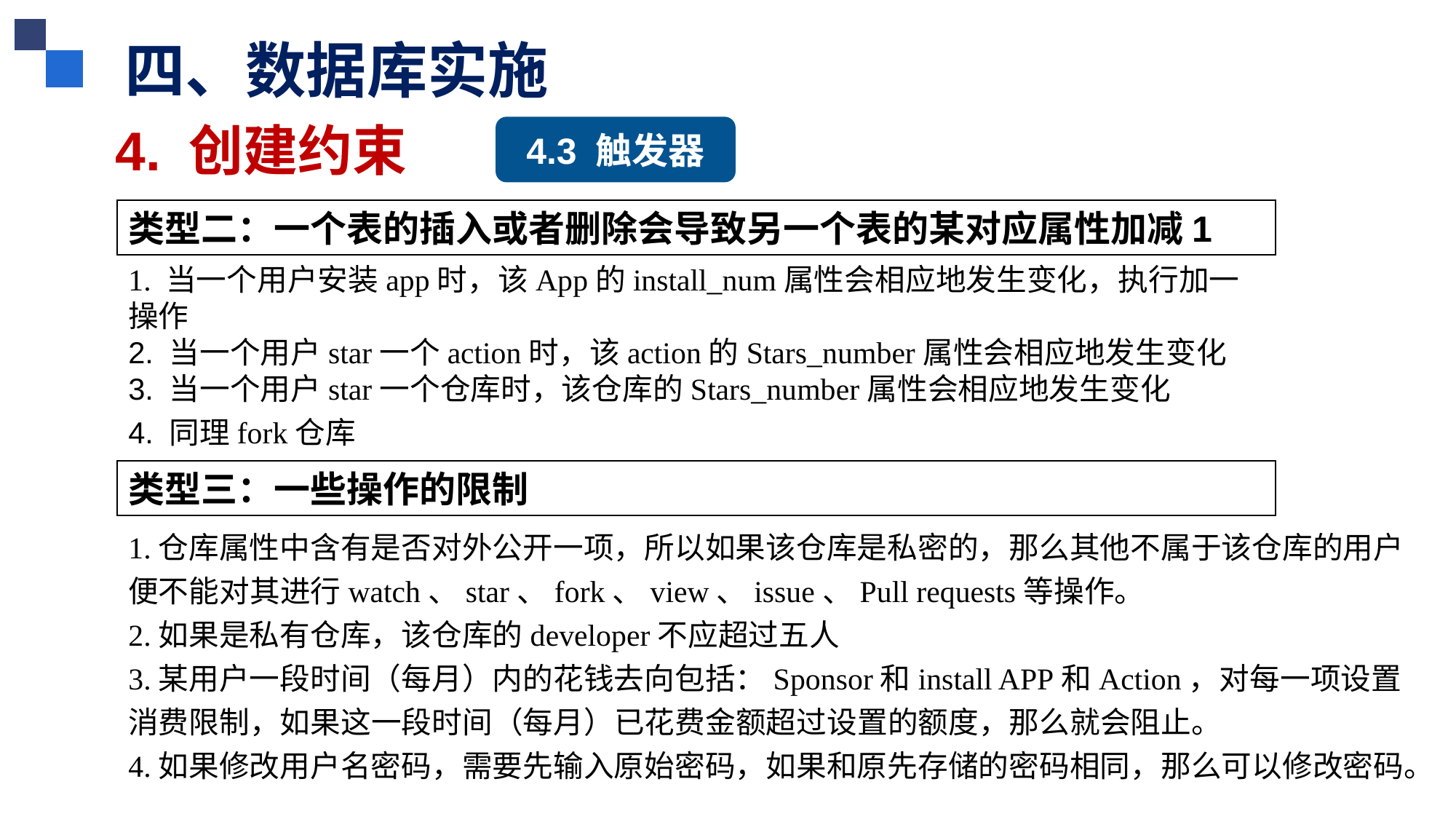

四、数据库实施

4. 创建约束
4.3 触发器
类型二：一个表的插入或者删除会导致另一个表的某对应属性加减1
1. 当一个用户安装app时，该App的install_num属性会相应地发生变化，执行加一操作2. 当一个用户star一个action时，该action的Stars_number属性会相应地发生变化3. 当一个用户star一个仓库时，该仓库的Stars_number属性会相应地发生变化4. 同理fork仓库
类型三：一些操作的限制
1.仓库属性中含有是否对外公开一项，所以如果该仓库是私密的，那么其他不属于该仓库的用户便不能对其进行watch、star、fork、view、issue、Pull requests等操作。
2.如果是私有仓库，该仓库的developer不应超过五人
3.某用户一段时间（每月）内的花钱去向包括：Sponsor和install APP和Action，对每一项设置消费限制，如果这一段时间（每月）已花费金额超过设置的额度，那么就会阻止。
4.如果修改用户名密码，需要先输入原始密码，如果和原先存储的密码相同，那么可以修改密码。